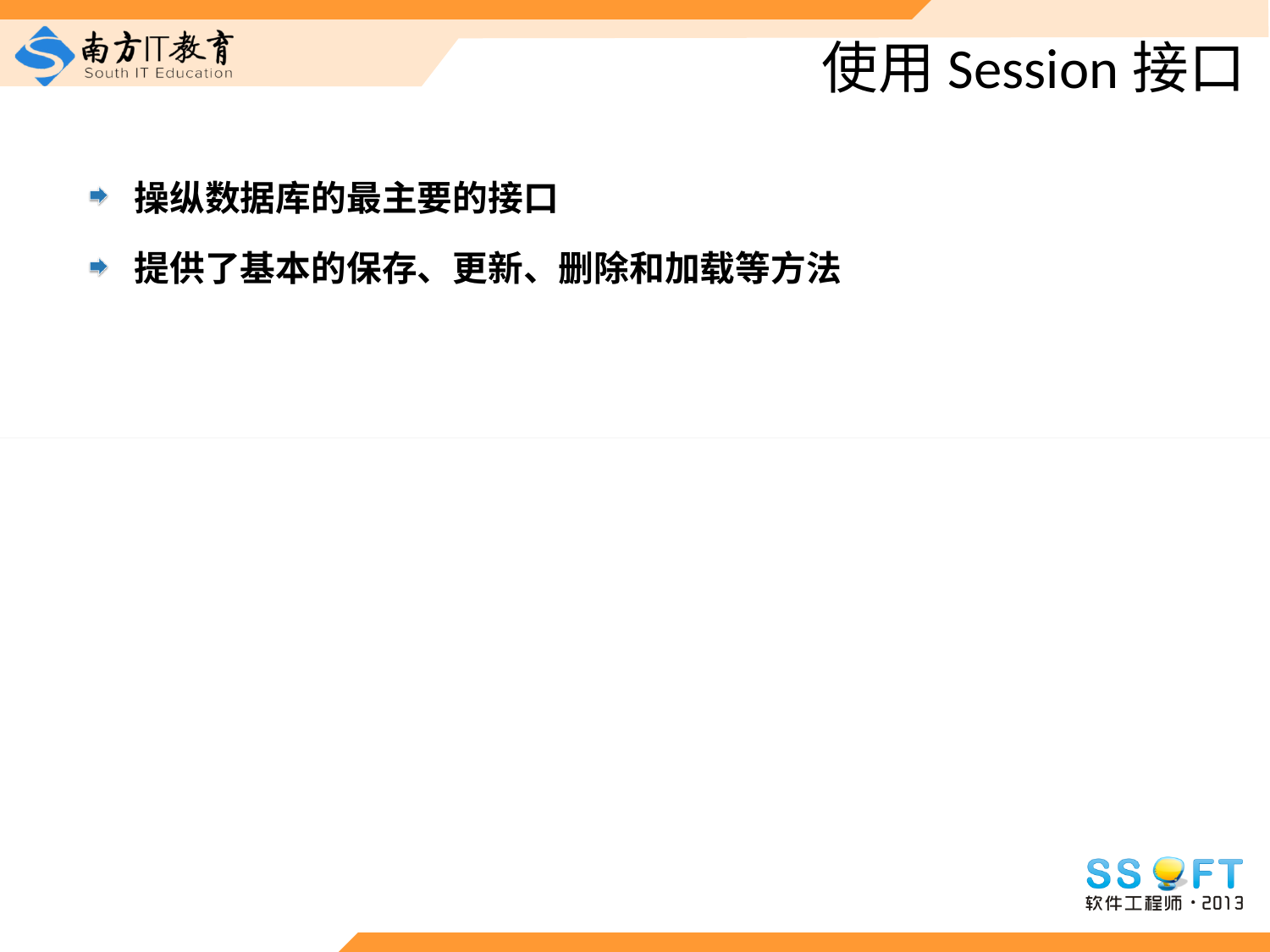

# 使用Session接口
操纵数据库的最主要的接口
提供了基本的保存、更新、删除和加载等方法